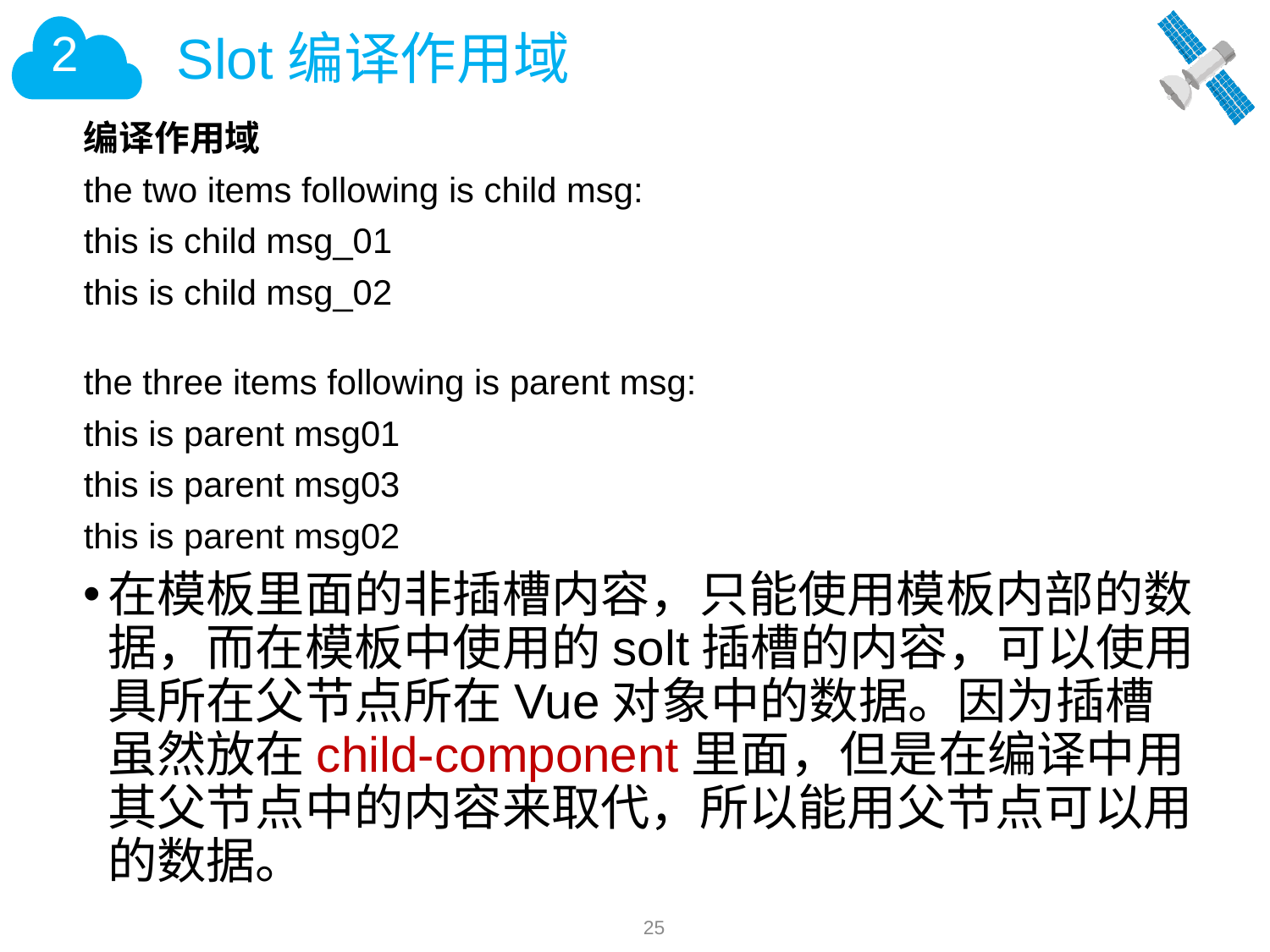

# Slot编译作用域
编译作用域
the two items following is child msg:
this is child msg_01
this is child msg_02
the three items following is parent msg:
this is parent msg01
this is parent msg03
this is parent msg02
在模板里面的非插槽内容，只能使用模板内部的数据，而在模板中使用的solt插槽的内容，可以使用具所在父节点所在Vue对象中的数据。因为插槽虽然放在child-component里面，但是在编译中用其父节点中的内容来取代，所以能用父节点可以用的数据。

25